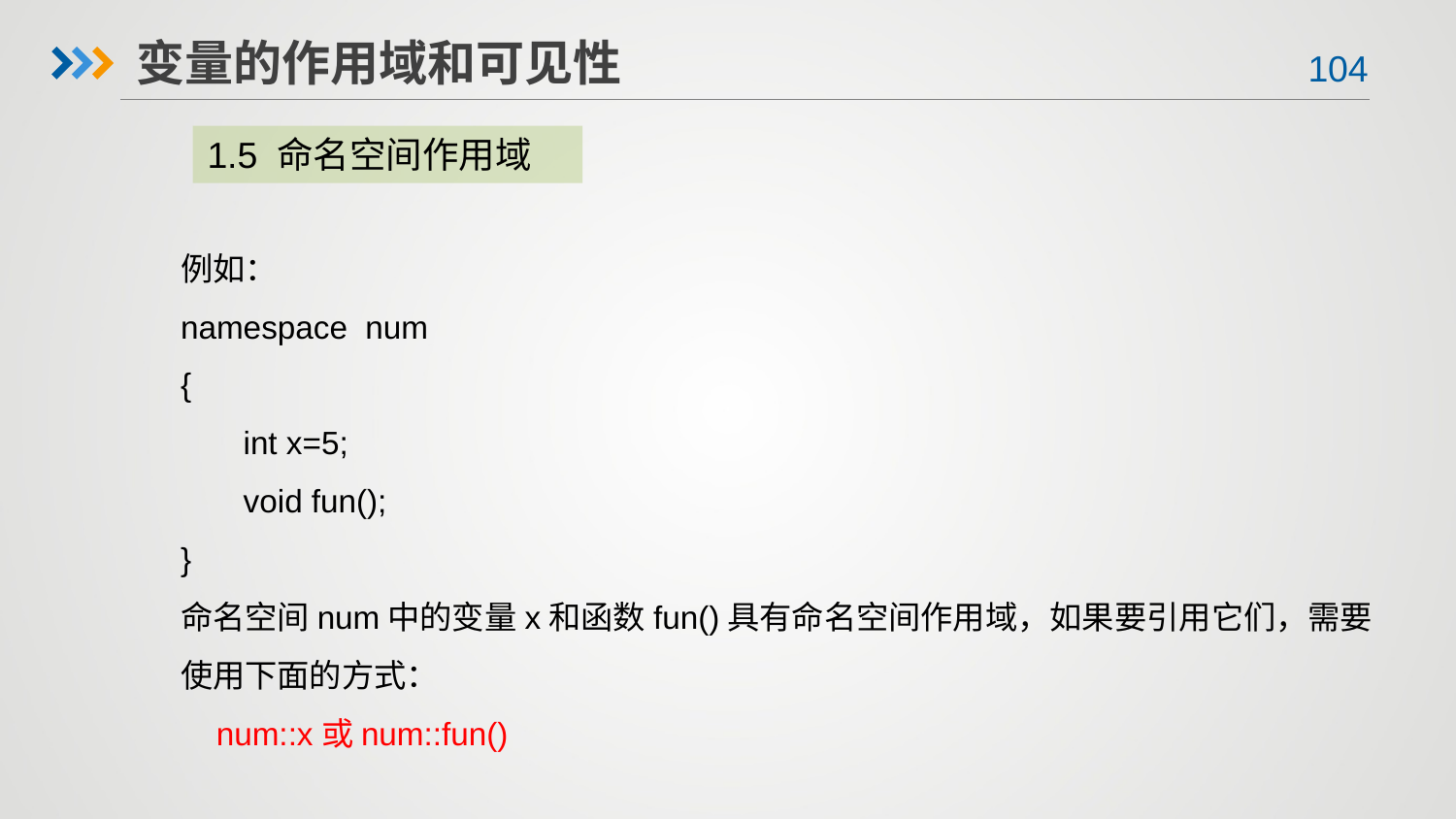

变量的作用域和可见性
1.5 命名空间作用域
例如：
namespace  num
{
       int x=5;
       void fun();
}
命名空间num中的变量x和函数fun()具有命名空间作用域，如果要引用它们，需要使用下面的方式：
    num::x或num::fun()